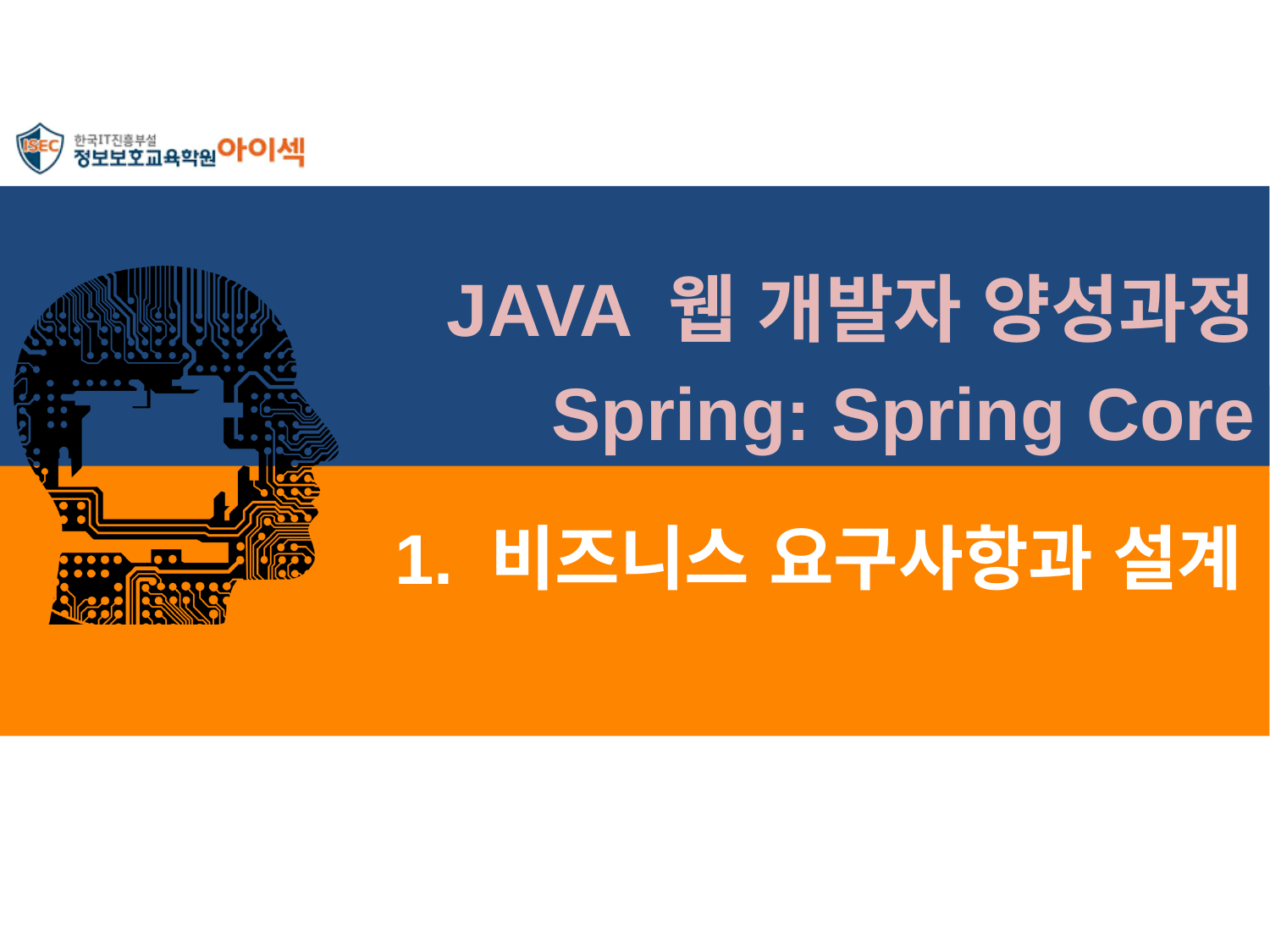

JAVA 웹 개발자 양성과정
Spring: Spring Core

# 1. 비즈니스 요구사항과 설계